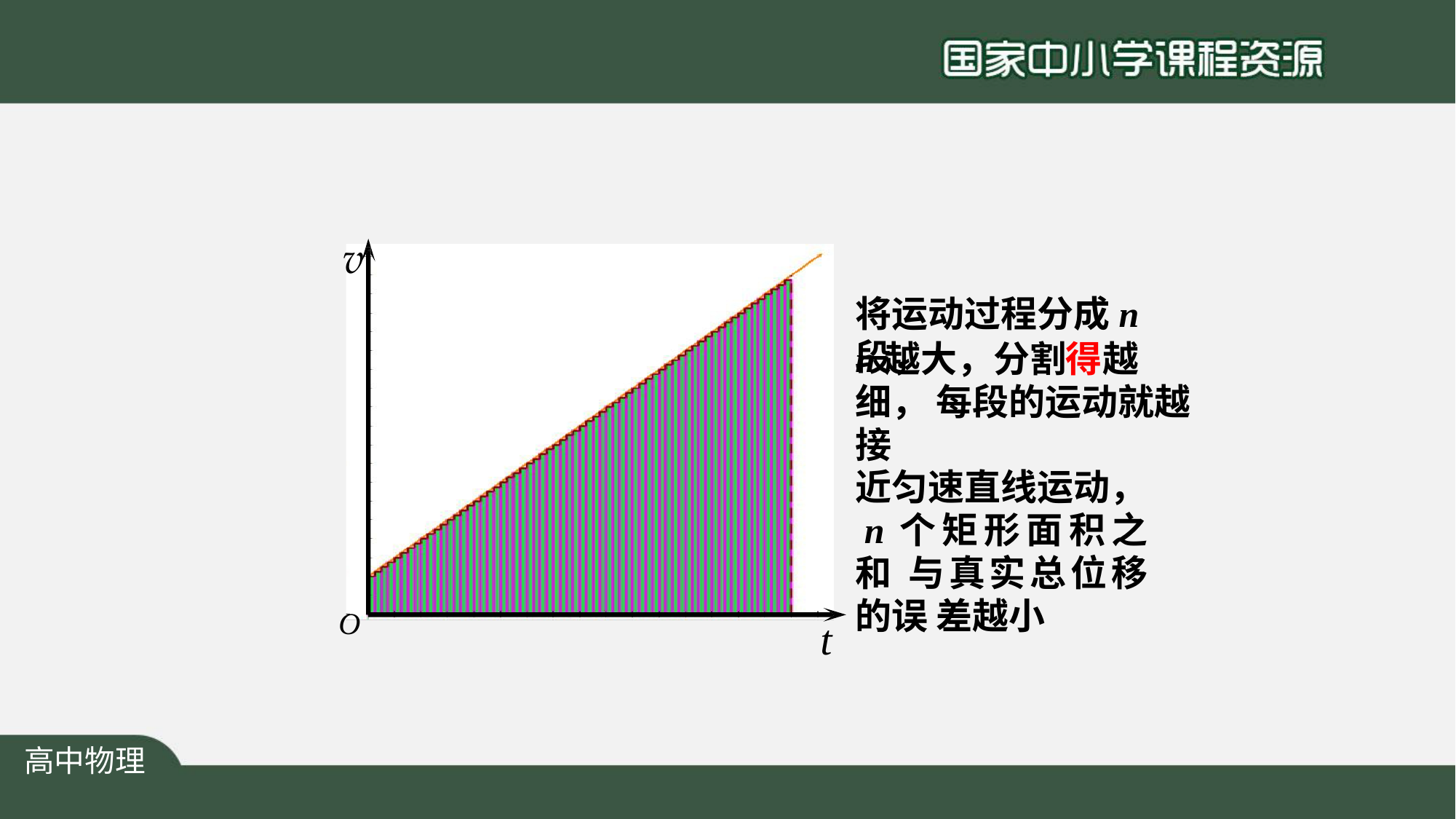

v

# 将运动过程分成n段，
n越大，分割得越细， 每段的运动就越接
近匀速直线运动，
n个矩形面积之和 与真实总位移的误 差越小
O

t
高中物理